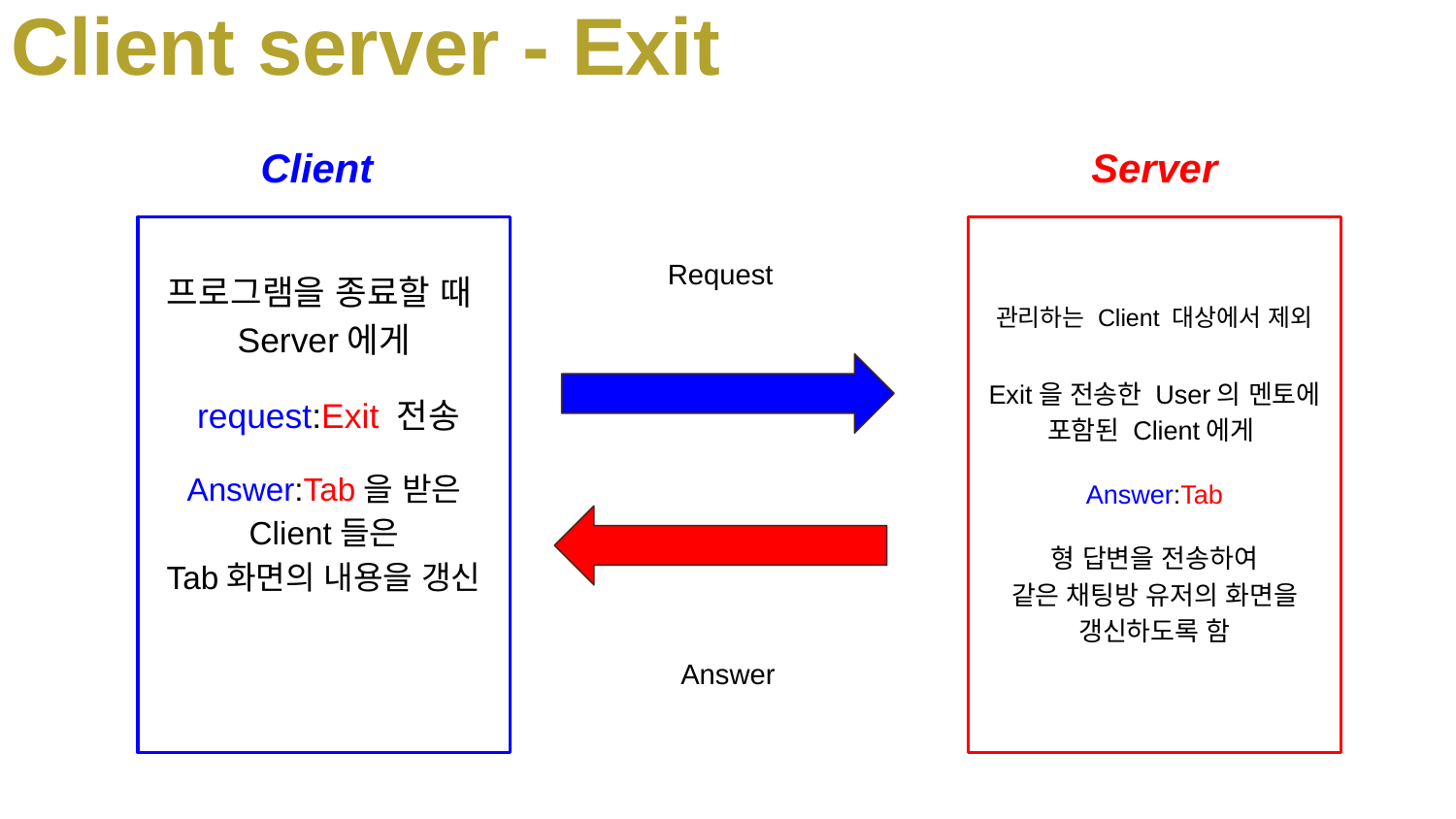

# Client server - Exit
Client
Server

프로그램을 종료할 때
Server에게

 request:Exit 전송

Answer:Tab을 받은 Client들은
Tab화면의 내용을 갱신

관리하는 Client 대상에서 제외

Exit을 전송한 User의 멘토에 포함된 Client에게

Answer:Tab

형 답변을 전송하여
같은 채팅방 유저의 화면을 갱신하도록 함

Request

Answer